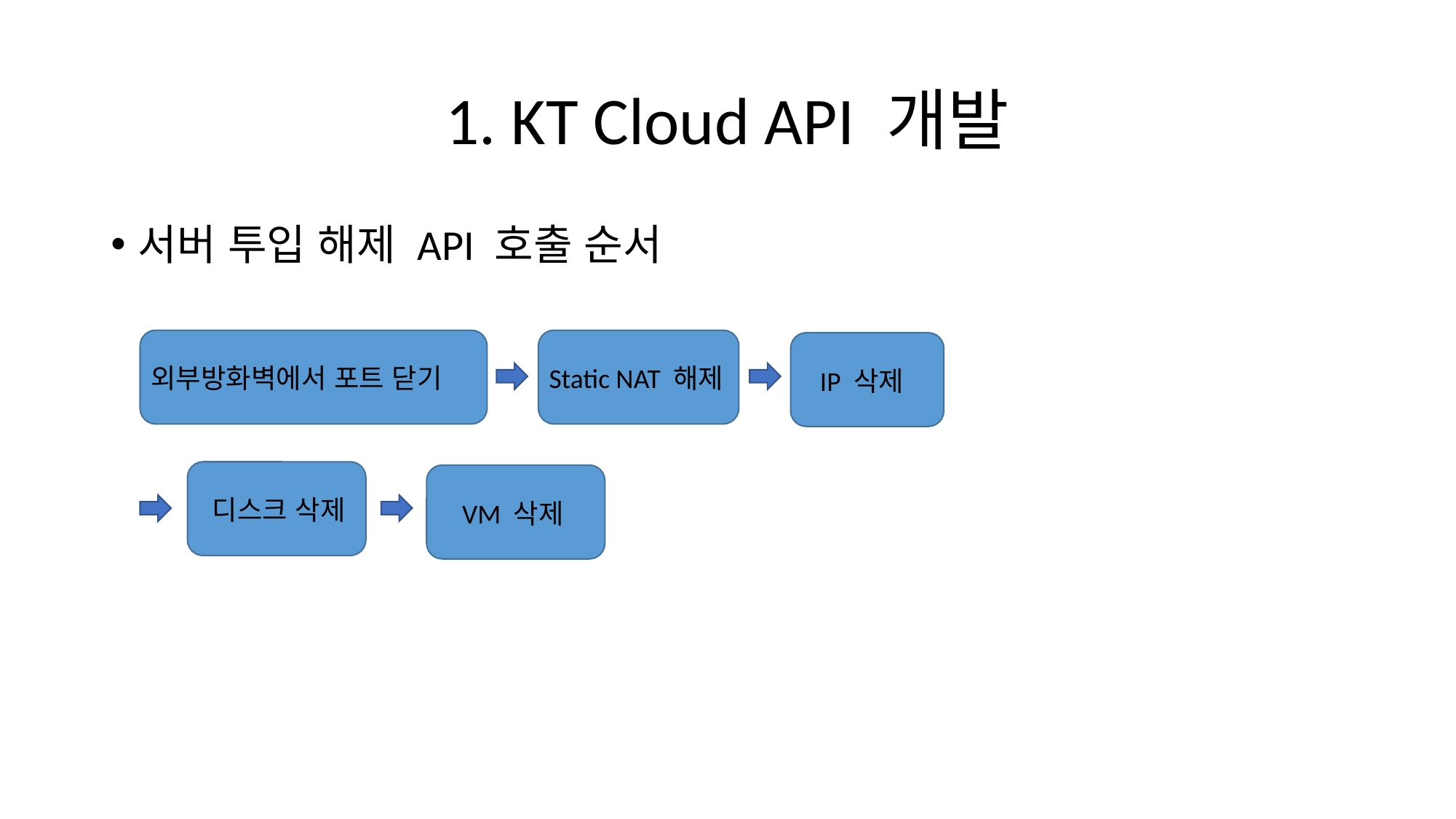

# 1. KT Cloud API 개발
서버 투입 해제 API 호출 순서

Static NAT 해제

외부방화벽에서 포트 닫기

   IP 삭제

 디스크 삭제

    VM 삭제